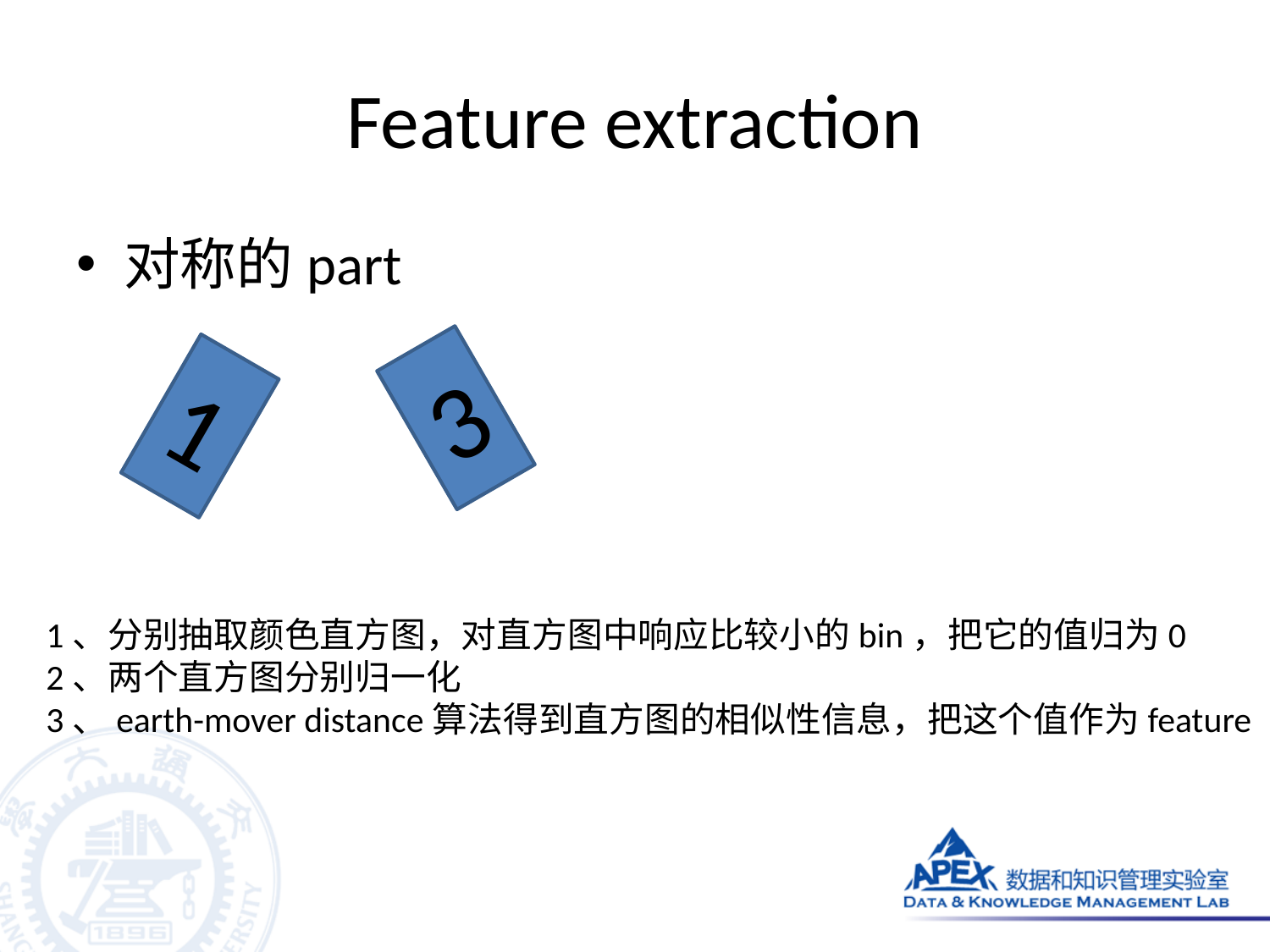

# Feature extraction
对称的part

3
1
1、分别抽取颜色直方图，对直方图中响应比较小的bin，把它的值归为0
2、两个直方图分别归一化
3、earth-mover distance算法得到直方图的相似性信息，把这个值作为feature